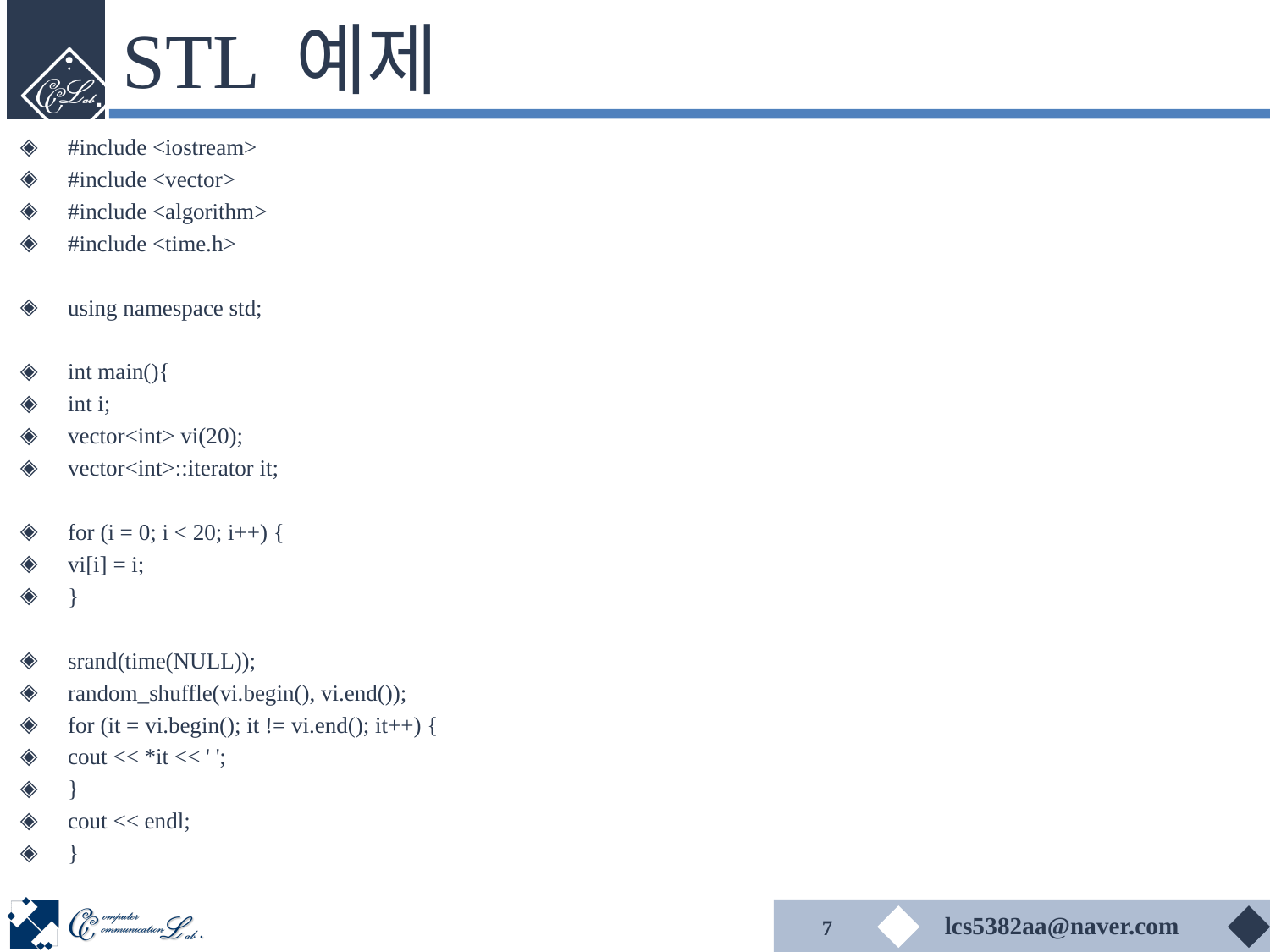

# STL 예제
#include <iostream>
#include <vector>
#include <algorithm>
#include <time.h>

using namespace std;

int main(){
int i;
vector<int> vi(20);
vector<int>::iterator it;

for (i = 0; i < 20; i++) {
vi[i] = i;
}

srand(time(NULL));
random_shuffle(vi.begin(), vi.end());
for (it = vi.begin(); it != vi.end(); it++) {
cout << *it << ' ';
}
cout << endl;
}